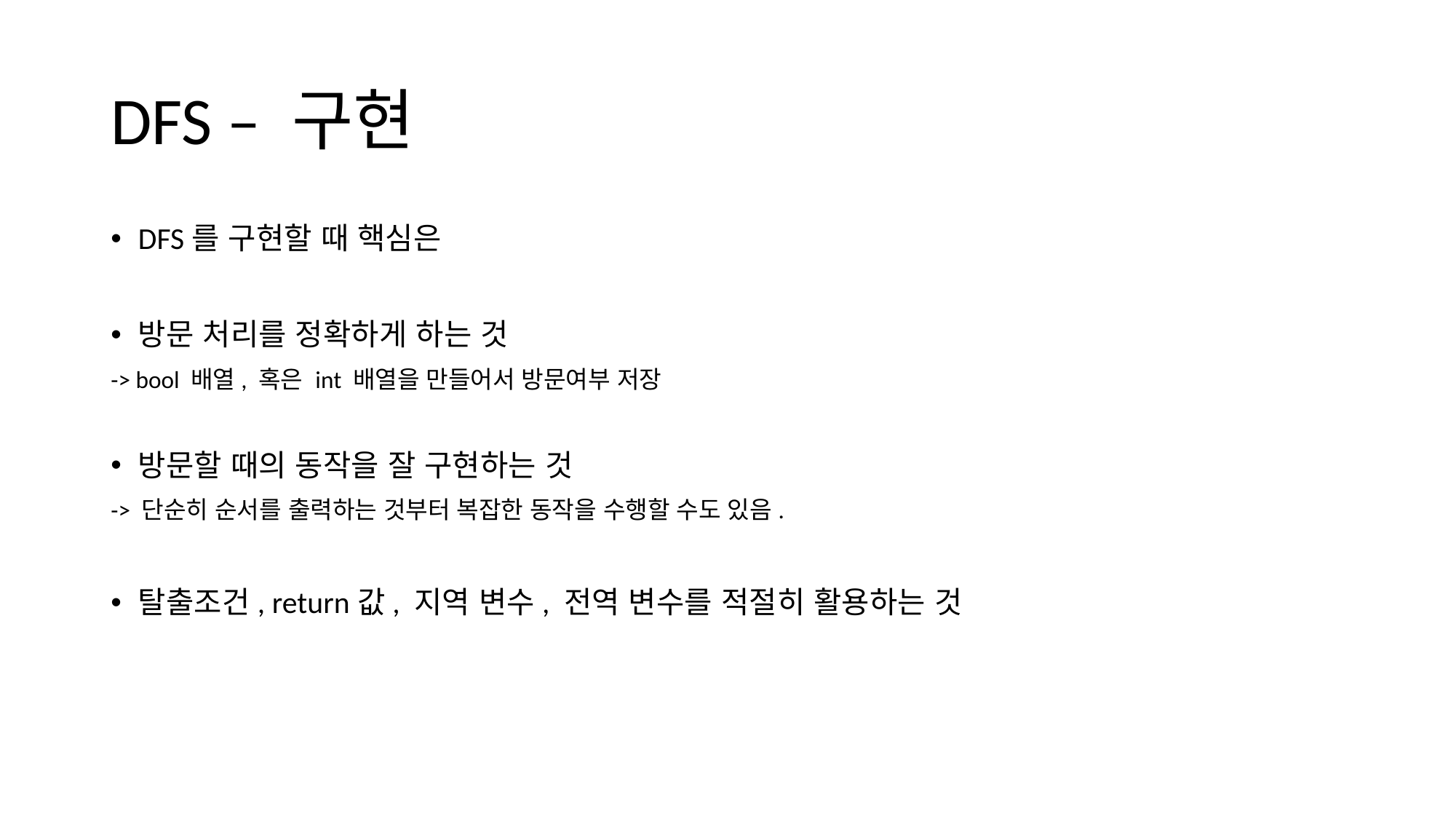

# DFS – 구현
DFS를 구현할 때 핵심은

방문 처리를 정확하게 하는 것
-> bool 배열, 혹은 int 배열을 만들어서 방문여부 저장

방문할 때의 동작을 잘 구현하는 것
-> 단순히 순서를 출력하는 것부터 복잡한 동작을 수행할 수도 있음.

탈출조건, return값, 지역 변수, 전역 변수를 적절히 활용하는 것